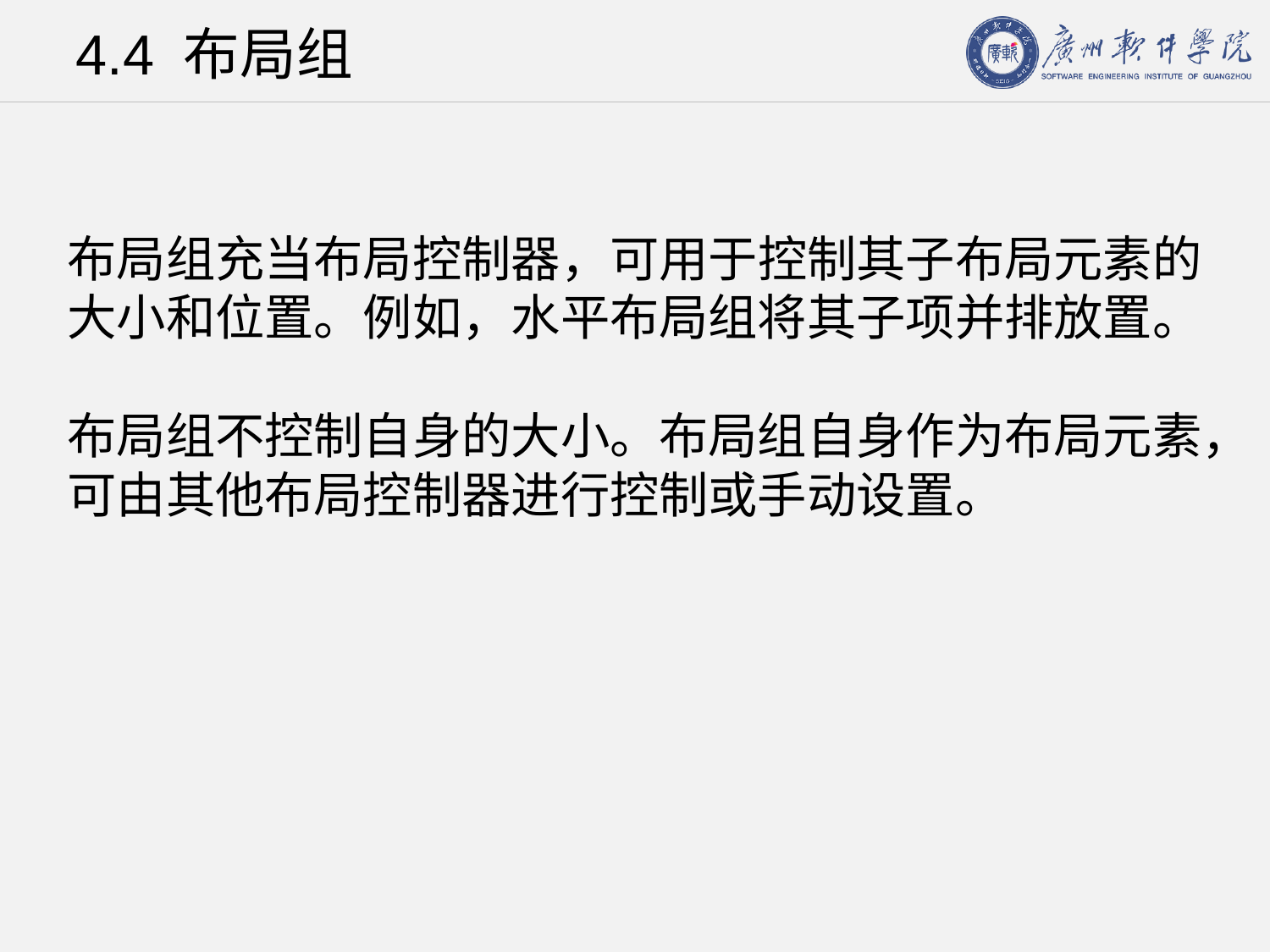

# 4.4 布局组
布局组充当布局控制器，可用于控制其子布局元素的大小和位置。例如，水平布局组将其子项并排放置。

布局组不控制自身的大小。布局组自身作为布局元素，可由其他布局控制器进行控制或手动设置。